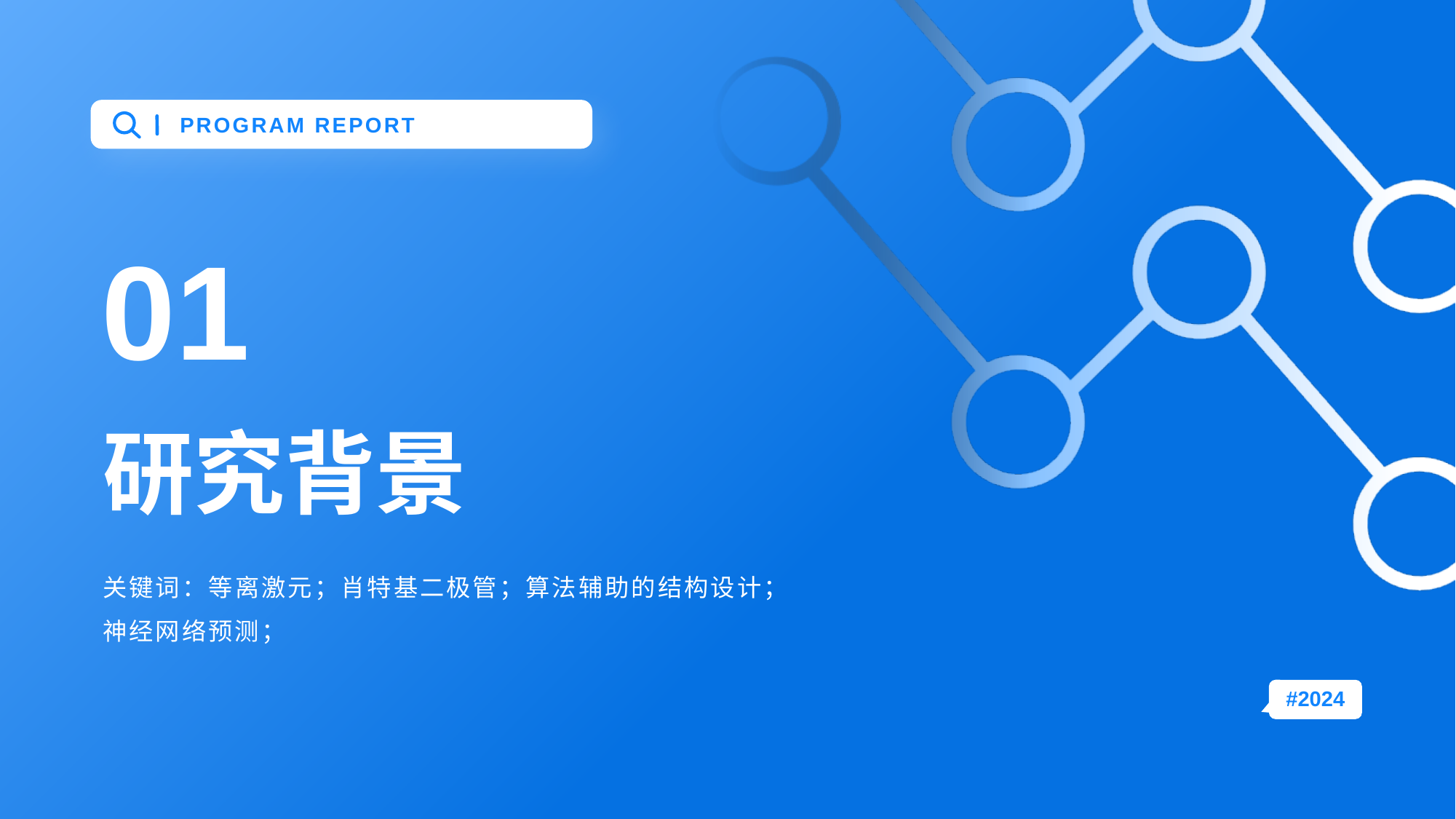

PROGRAM REPORT
01
# 研究背景
关键词：等离激元；肖特基二极管；算法辅助的结构设计；神经网络预测；
#2024